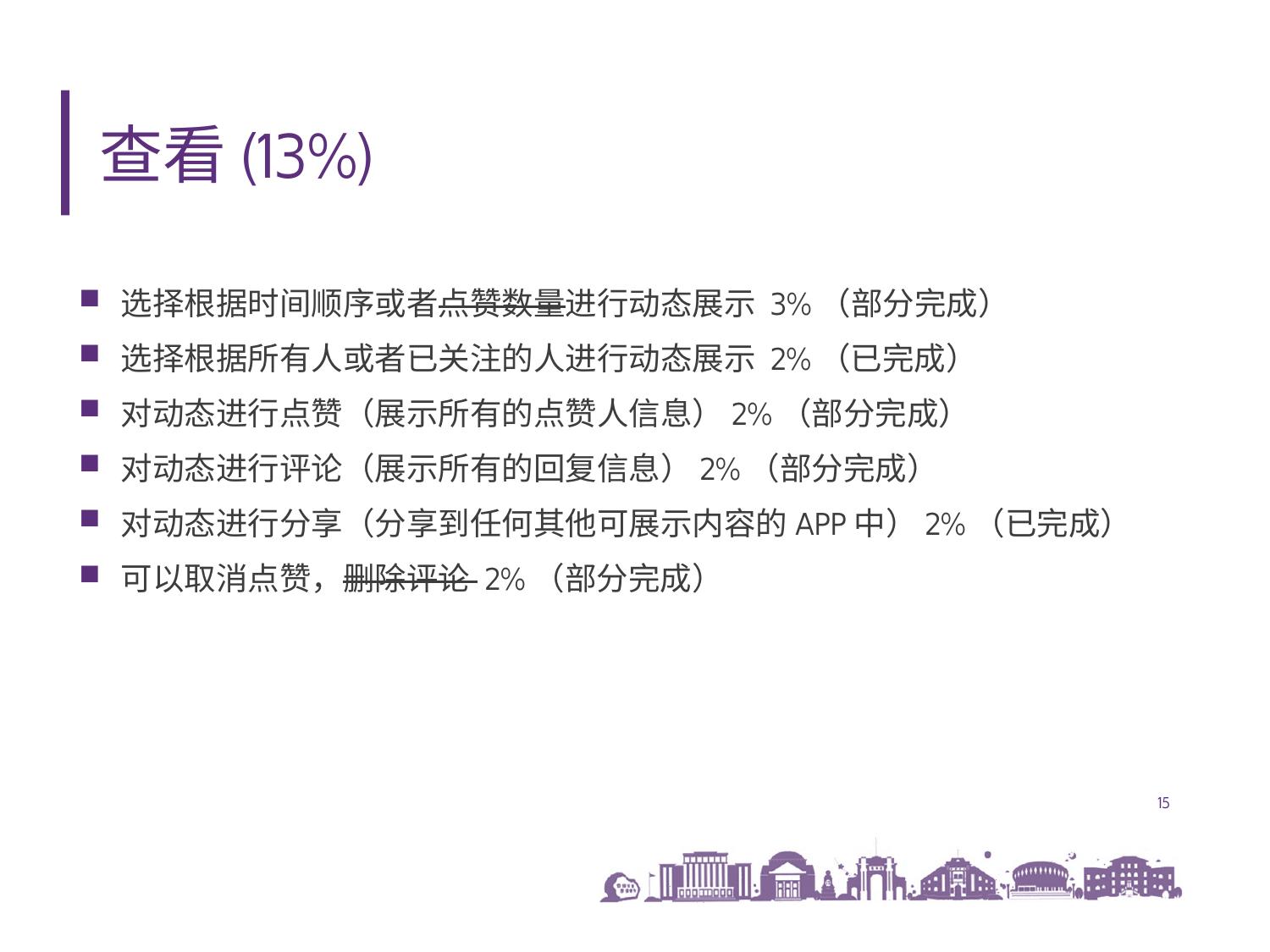

# 查看(13%)
选择根据时间顺序或者点赞数量进行动态展示 3%（部分完成）
选择根据所有人或者已关注的人进行动态展示 2%（已完成）
对动态进行点赞（展示所有的点赞人信息）2%（部分完成）
对动态进行评论（展示所有的回复信息）2%（部分完成）
对动态进行分享（分享到任何其他可展示内容的APP中）2%（已完成）
可以取消点赞，删除评论 2%（部分完成）
15